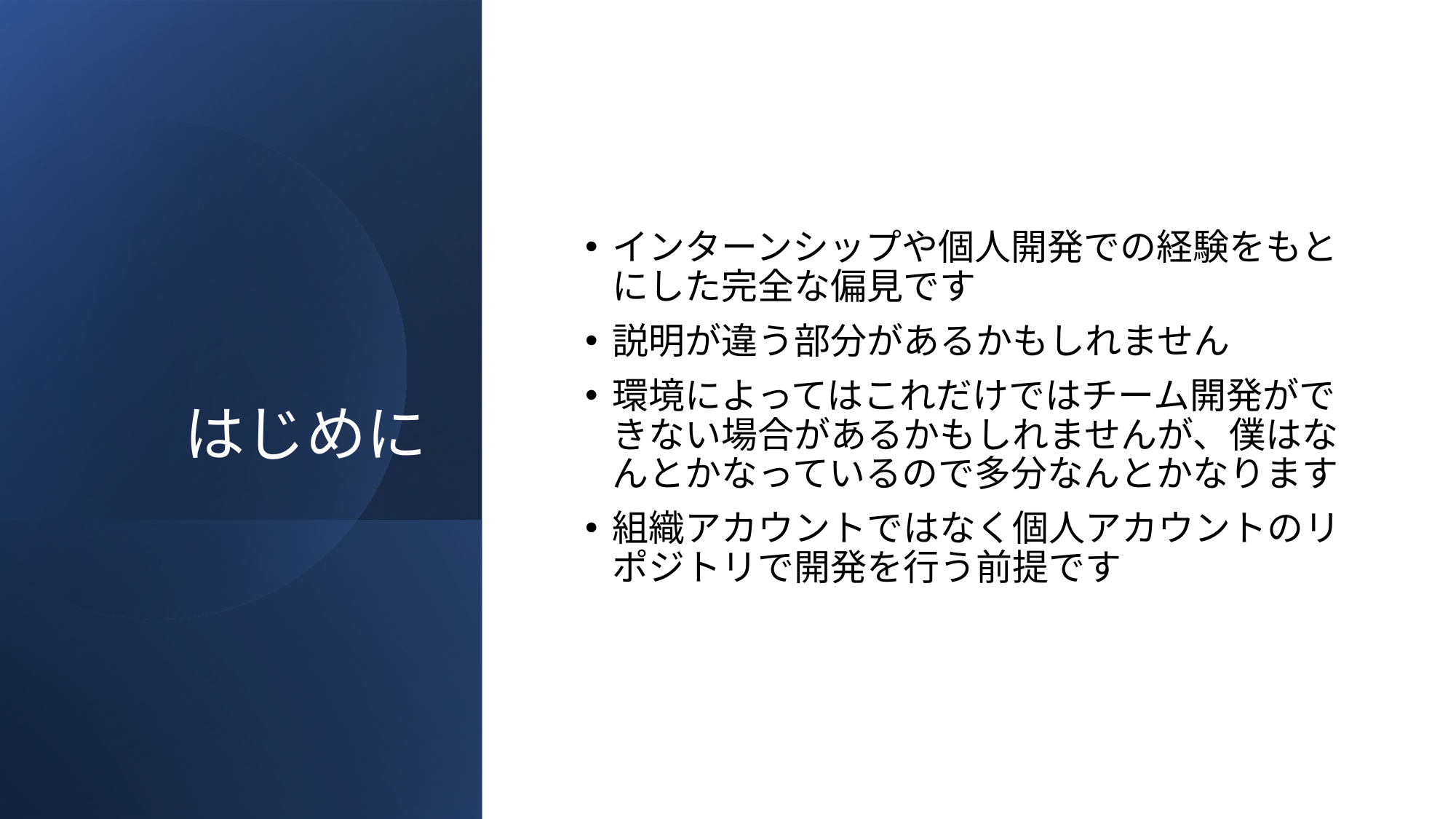

# はじめに
インターンシップや個人開発での経験をもとにした完全な偏見です
説明が違う部分があるかもしれません
環境によってはこれだけではチーム開発ができない場合があるかもしれませんが、僕はなんとかなっているので多分なんとかなります
組織アカウントではなく個人アカウントのリポジトリで開発を行う前提です